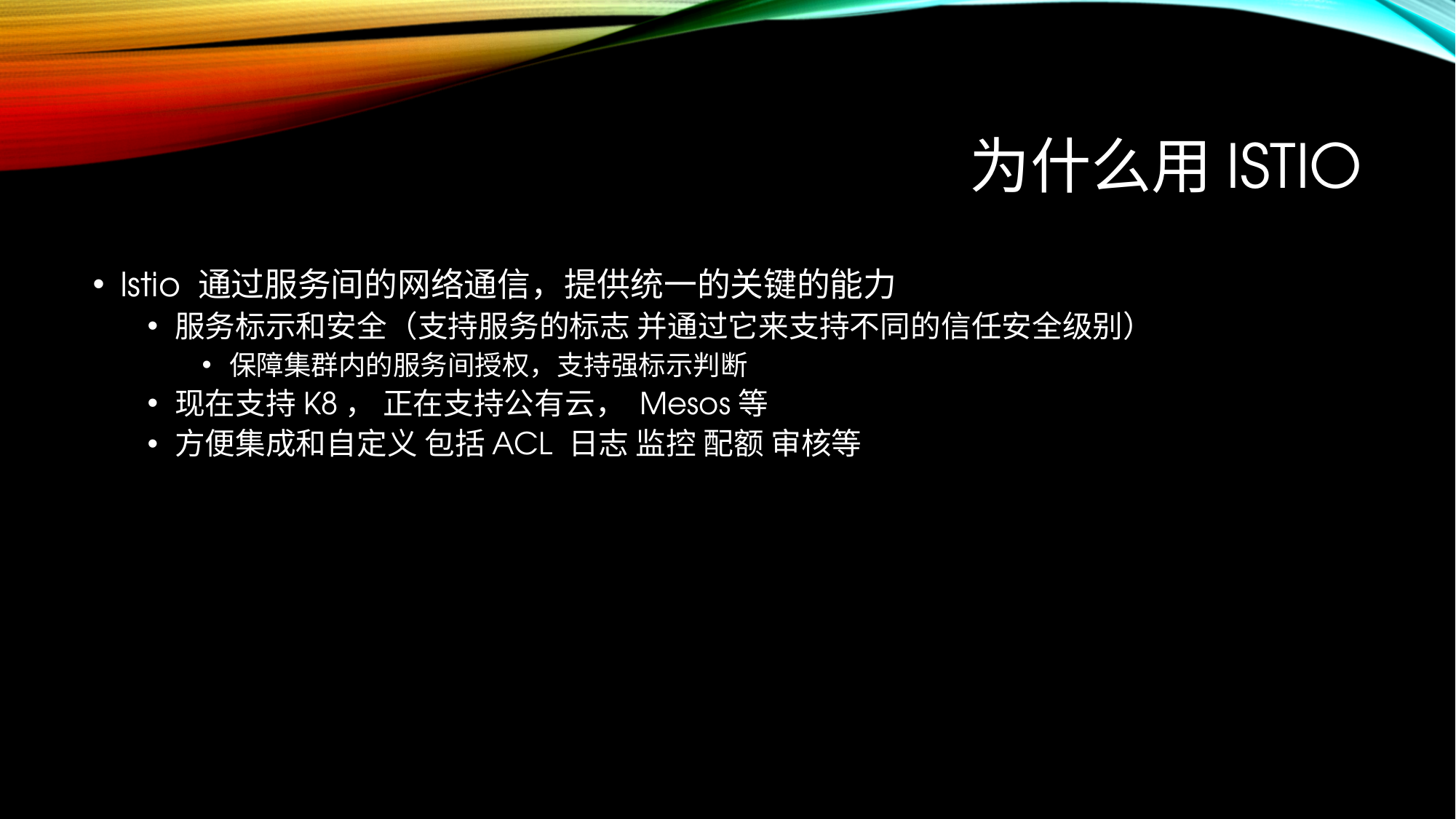

# 为什么用ISTIO
Istio 通过服务间的网络通信，提供统一的关键的能力
服务标示和安全（支持服务的标志 并通过它来支持不同的信任安全级别）
保障集群内的服务间授权，支持强标示判断
现在支持K8， 正在支持公有云， Mesos等
方便集成和自定义 包括ACL 日志 监控 配额 审核等